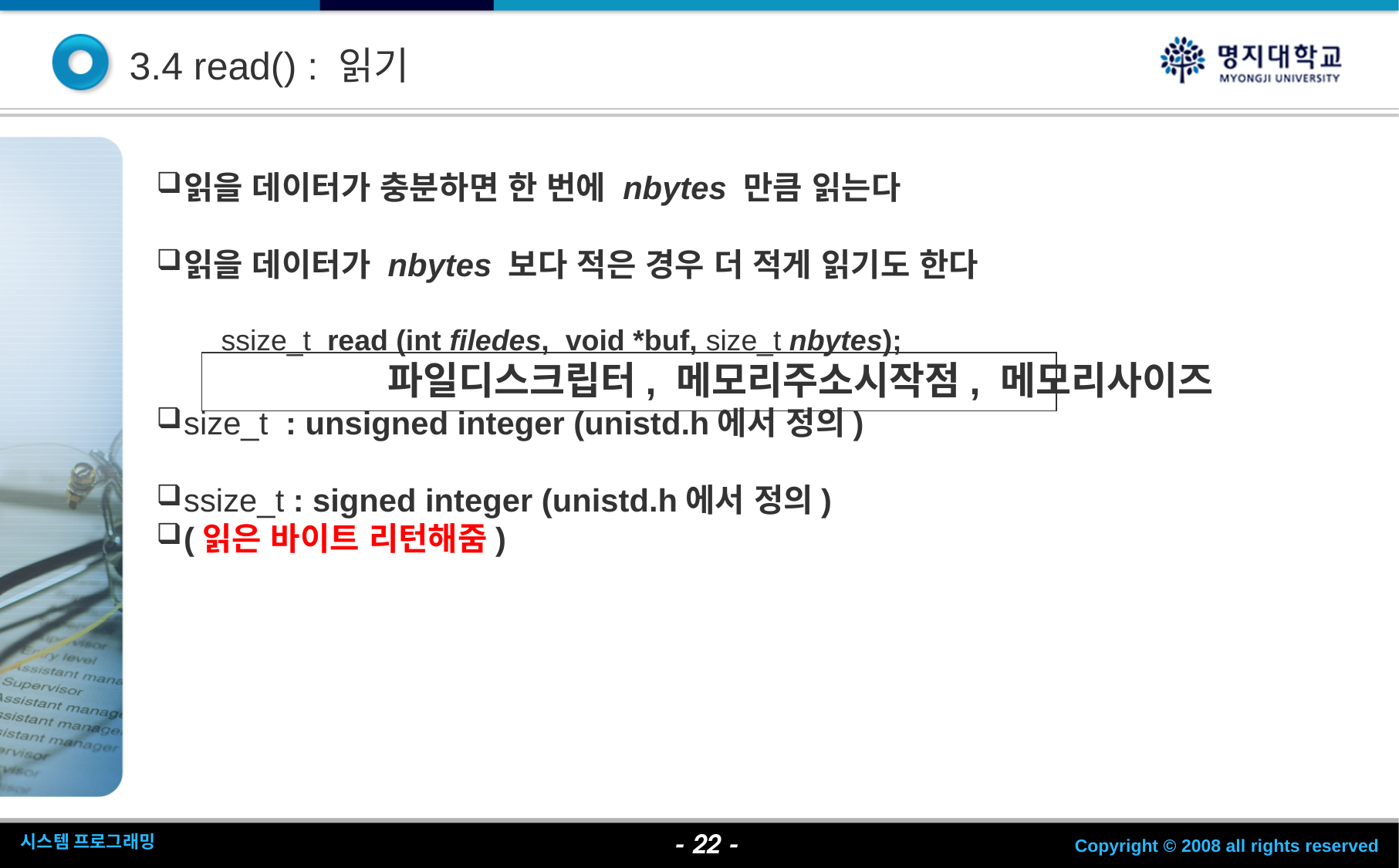

3.4 read() : 읽기
읽을 데이터가 충분하면 한 번에 nbytes 만큼 읽는다

읽을 데이터가 nbytes 보다 적은 경우 더 적게 읽기도 한다

        ssize_t  read (int filedes,  void *buf, size_t nbytes);
		파일디스크립터, 메모리주소시작점, 메모리사이즈
size_t  : unsigned integer (unistd.h에서 정의)

ssize_t : signed integer (unistd.h에서 정의)
(읽은 바이트 리턴해줌)

- 22 -